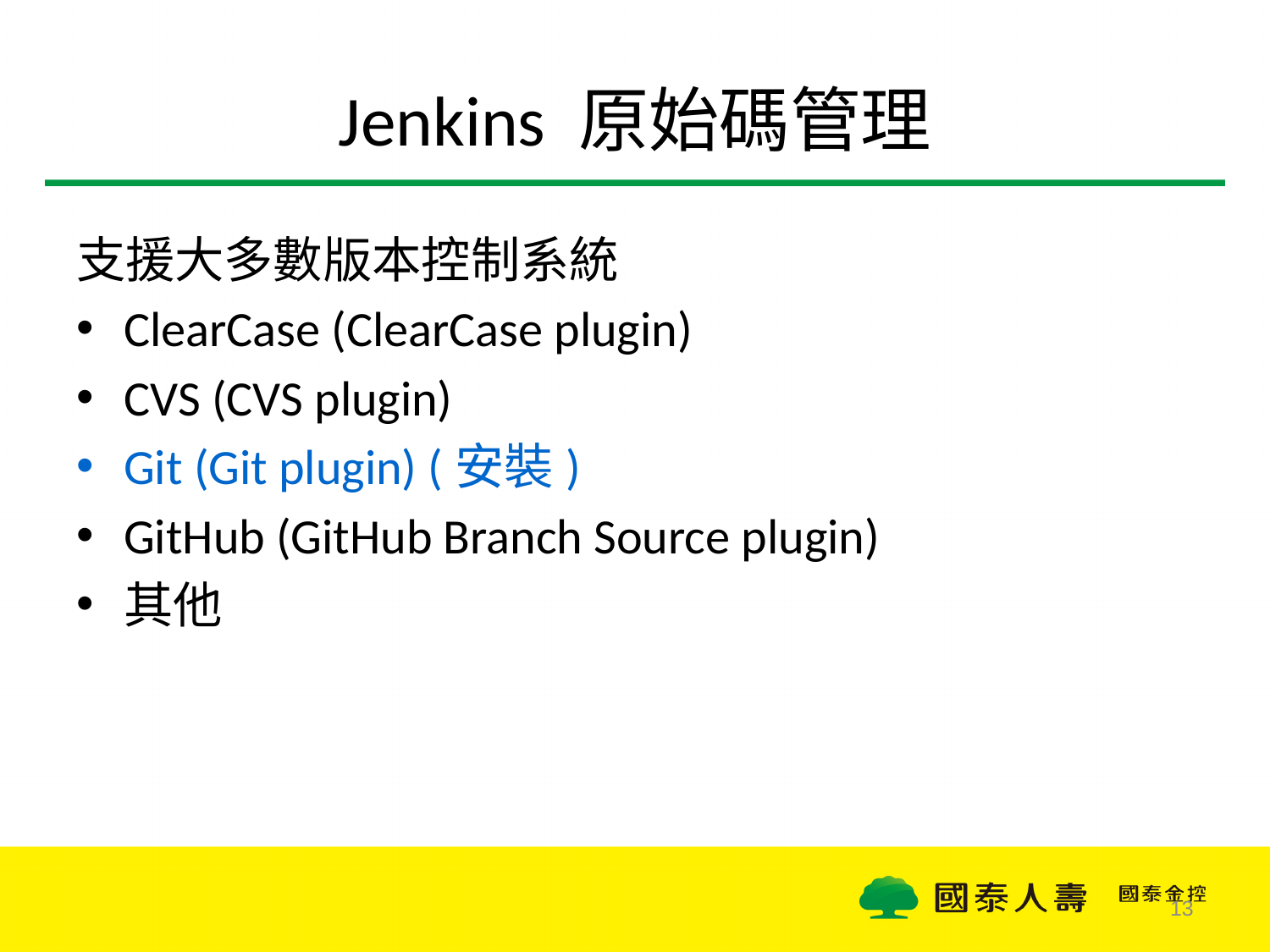

# Jenkins 原始碼管理

支援大多數版本控制系統
ClearCase (ClearCase plugin)
CVS (CVS plugin)
Git (Git plugin) (安裝)
GitHub (GitHub Branch Source plugin)
其他
13